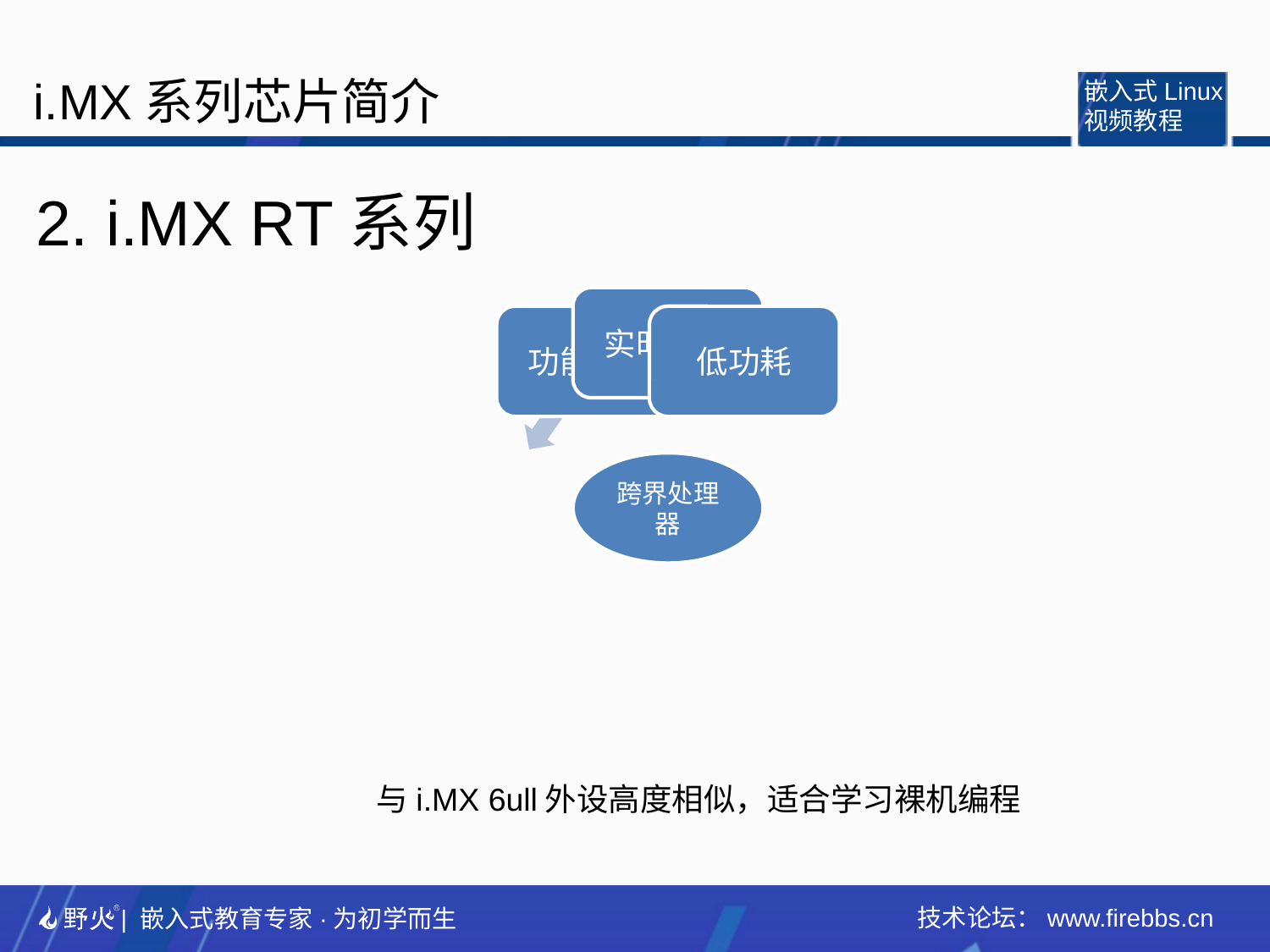

2. i.MX RT系列
跨界处理器
功能丰富
实时性强
低功耗
与i.MX 6ull外设高度相似，适合学习裸机编程